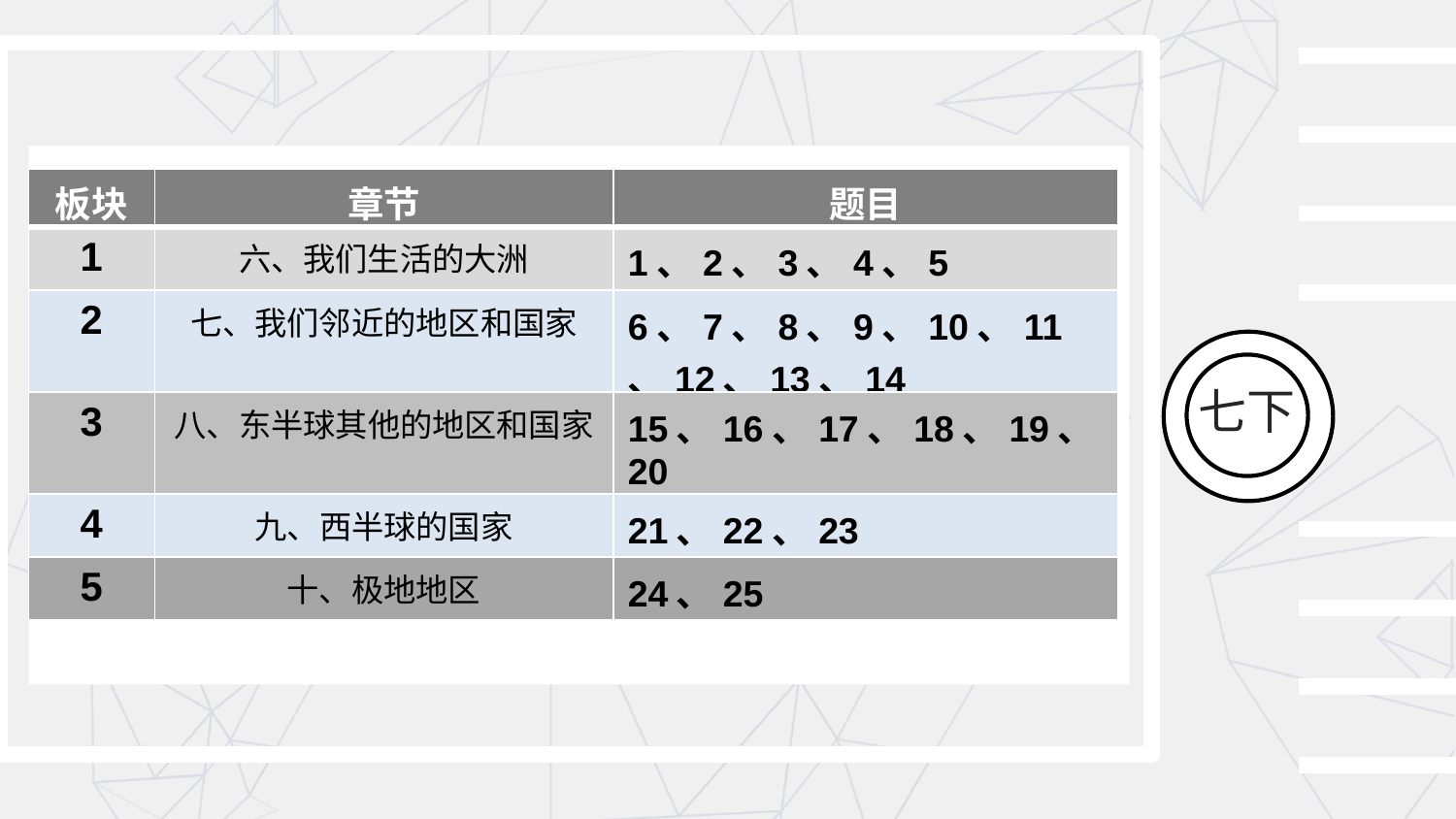

| 板块 | 章节 | 题目 |
| --- | --- | --- |
| 1 | 六、我们生活的大洲 | 1、2、3、4、5 |
| 2 | 七、我们邻近的地区和国家 | 6、7、8、9、10、11、12、13、14 |
| 3 | 八、东半球其他的地区和国家 | 15、16、17、18、19、20 |
| 4 | 九、西半球的国家 | 21、22、23 |
| 5 | 十、极地地区 | 24、25 |
一

七下